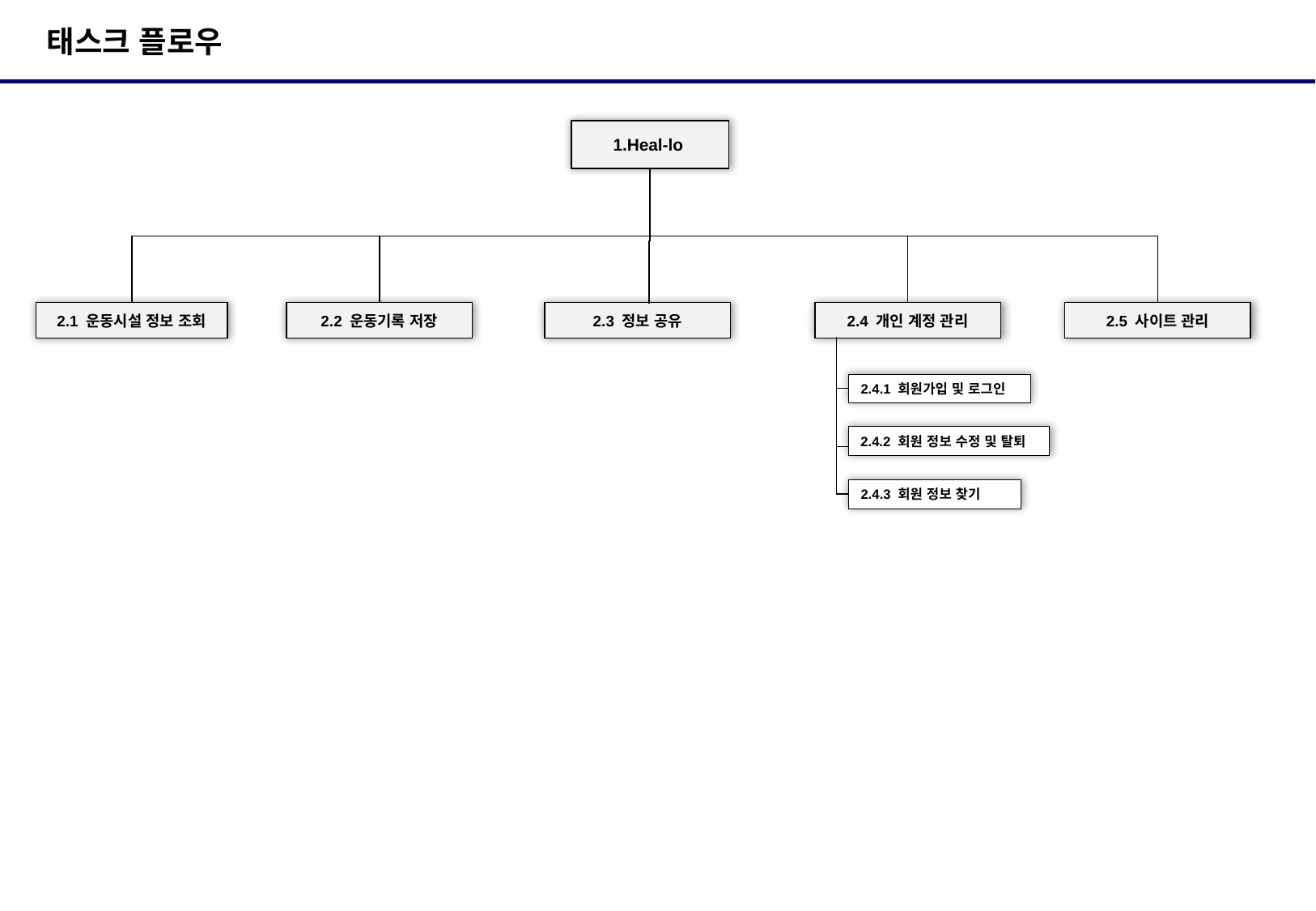

# 태스크 플로우
 1.Heal-lo
2.1 운동시설 정보 조회

2.2 운동기록 저장

2.3 정보 공유

2.4 개인 계정 관리

2.5 사이트 관리

2.4.1 회원가입 및 로그인
2.4.2 회원 정보 수정 및 탈퇴
2.4.3 회원 정보 찾기